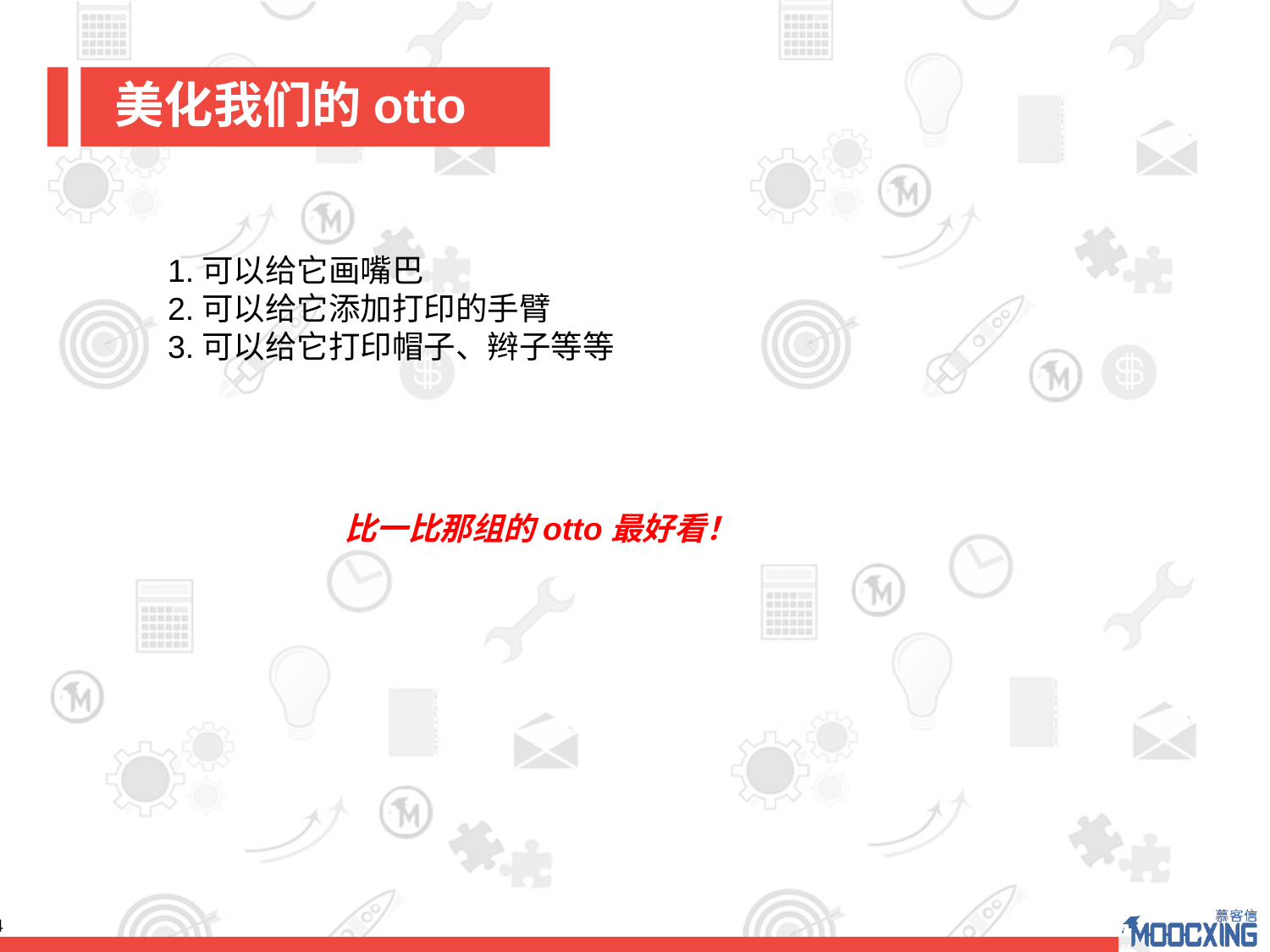

# 美化我们的otto
1.可以给它画嘴巴
2.可以给它添加打印的手臂
3.可以给它打印帽子、辫子等等
比一比那组的otto最好看！